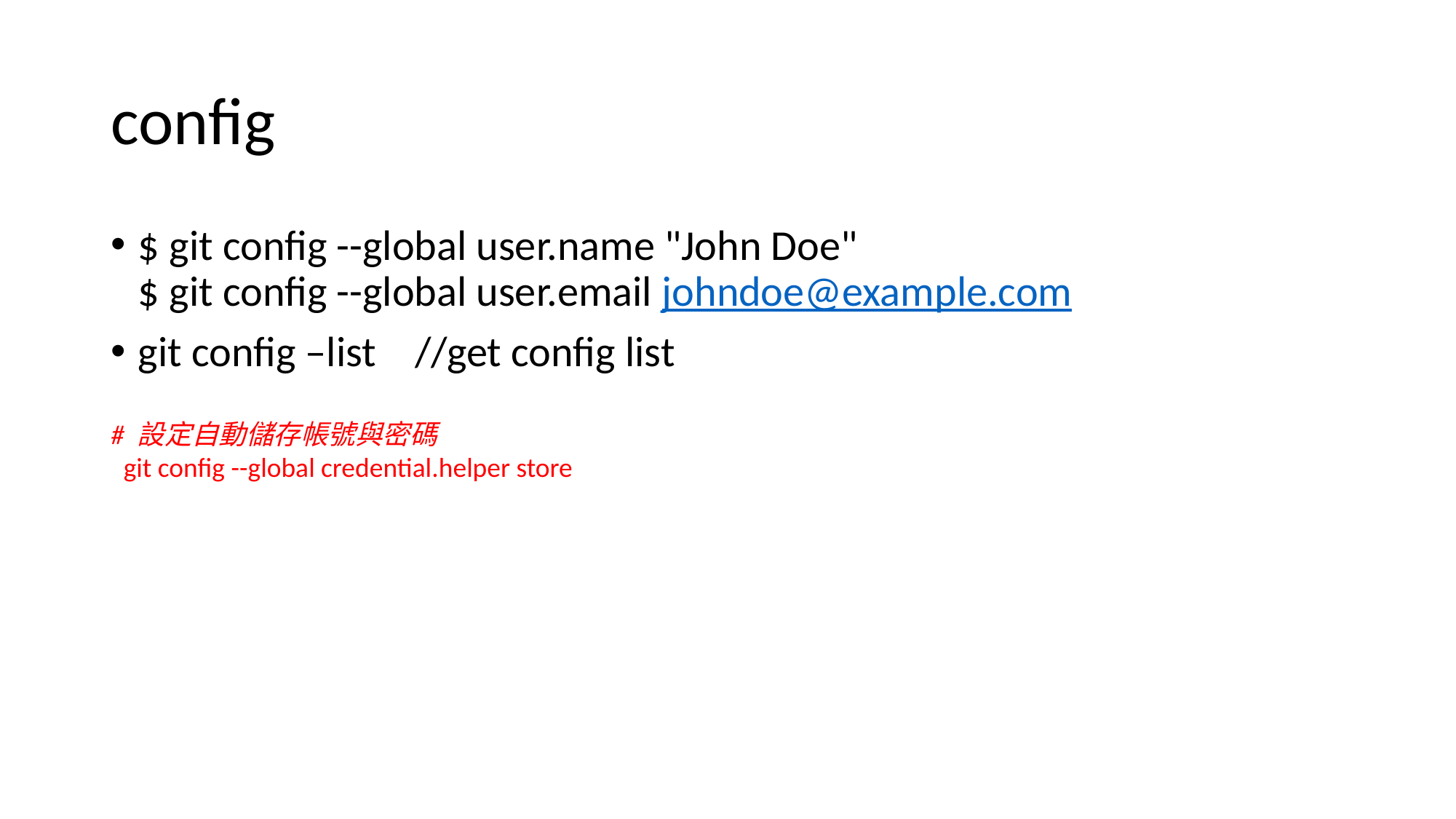

# config
$ git config --global user.name "John Doe"
$ git config --global user.email johndoe@example.com
git config –list    //get config list
# 設定自動儲存帳號與密碼 git config --global credential.helper store